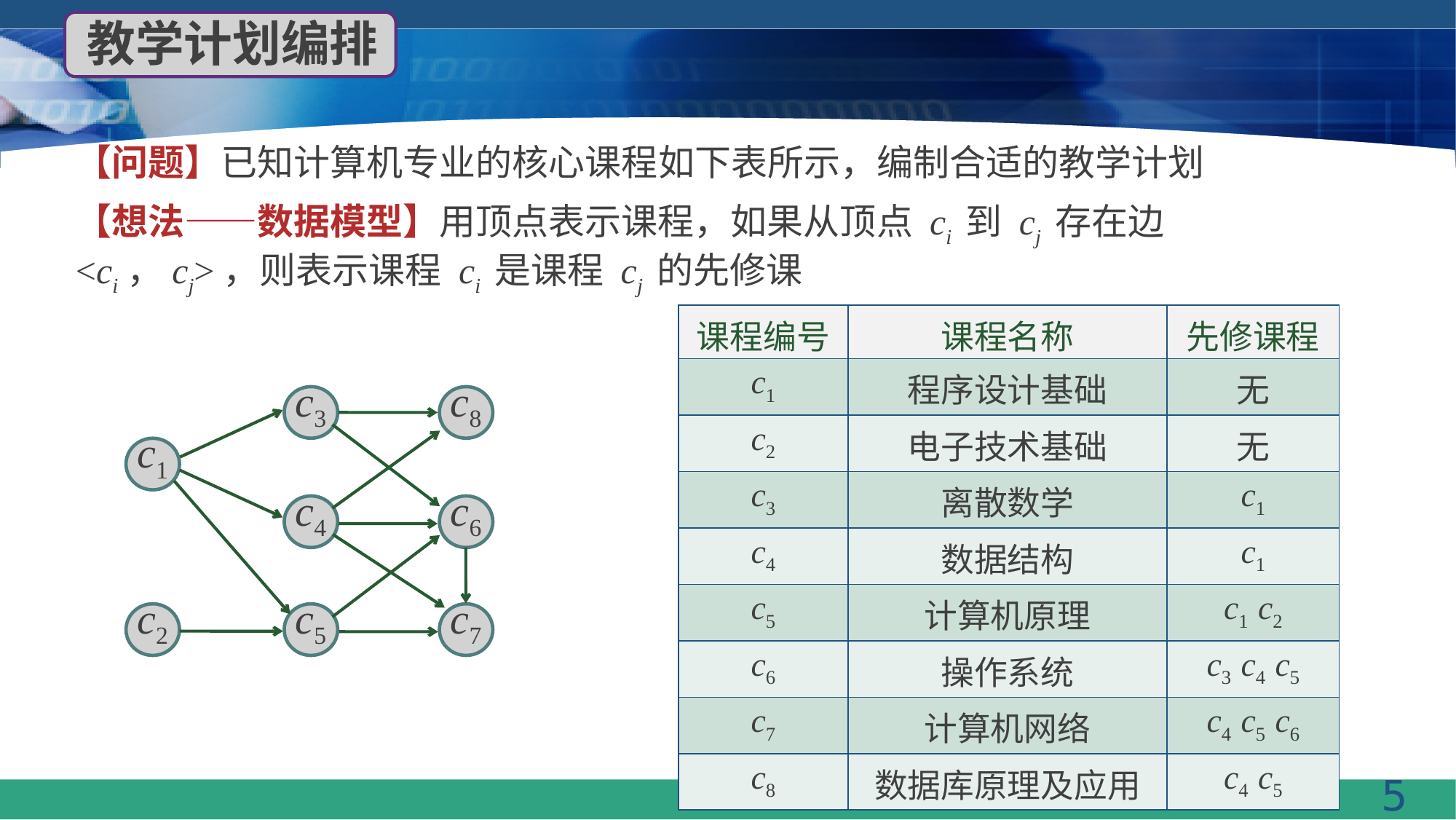

教学计划编排

【问题】已知计算机专业的核心课程如下表所示，编制合适的教学计划
【想法——数据模型】用顶点表示课程，如果从顶点 ci 到 cj 存在边<ci，cj>，则表示课程 ci 是课程 cj 的先修课
| 课程编号 | 课程名称 | 先修课程 |
| --- | --- | --- |
| c1 | 程序设计基础 | 无 |
| c2 | 电子技术基础 | 无 |
| c3 | 离散数学 | c1 |
| c4 | 数据结构 | c1 |
| c5 | 计算机原理 | c1 c2 |
| c6 | 操作系统 | c3 c4 c5 |
| c7 | 计算机网络 | c4 c5 c6 |
| c8 | 数据库原理及应用 | c4 c5 |
c3
c8

c1

c4
c6

c2
c5
c7